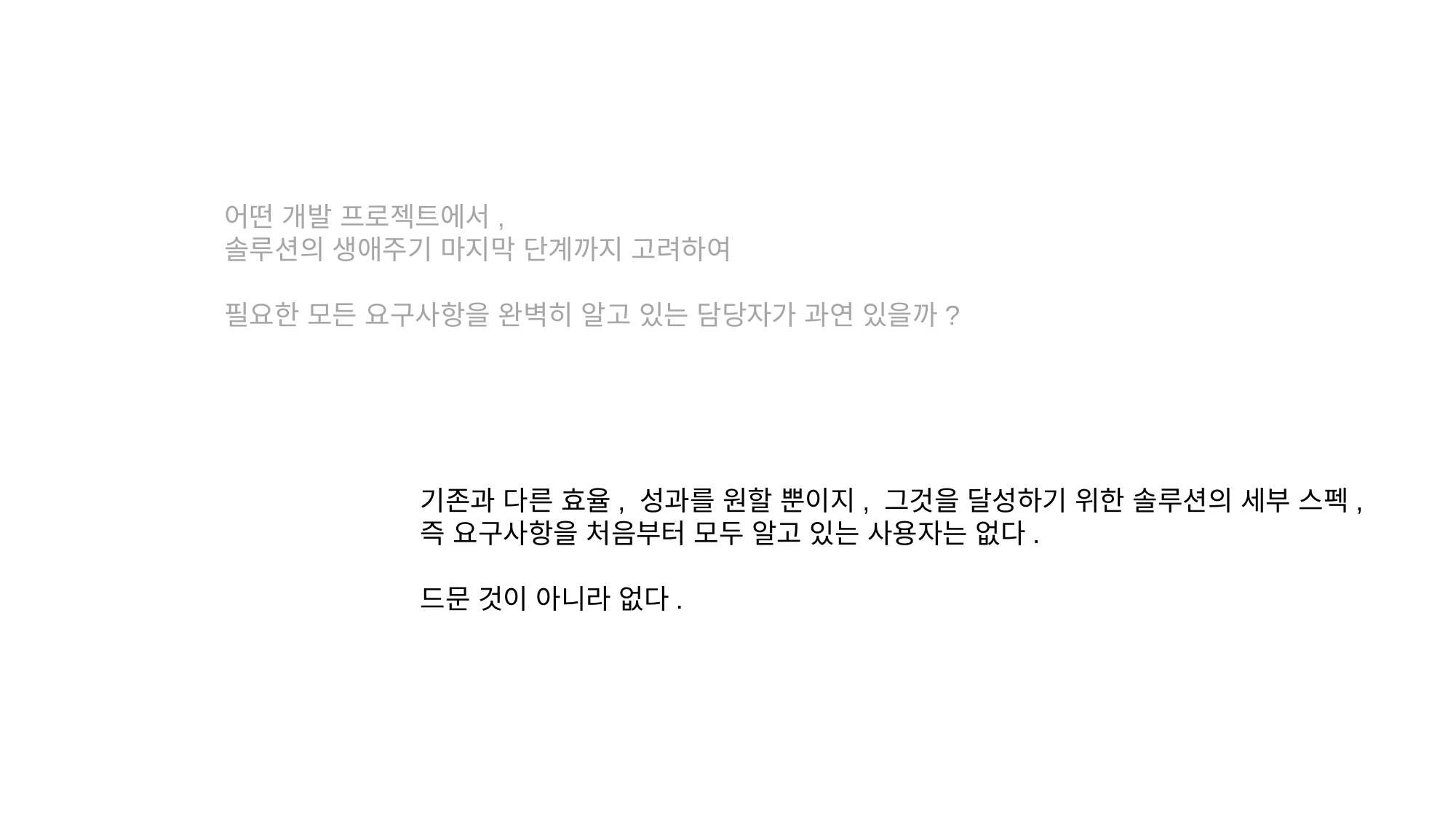

어떤 개발 프로젝트에서,
솔루션의 생애주기 마지막 단계까지 고려하여

필요한 모든 요구사항을 완벽히 알고 있는 담당자가 과연 있을까?
기존과 다른 효율, 성과를 원할 뿐이지, 그것을 달성하기 위한 솔루션의 세부 스펙,
즉 요구사항을 처음부터 모두 알고 있는 사용자는 없다.

드문 것이 아니라 없다.